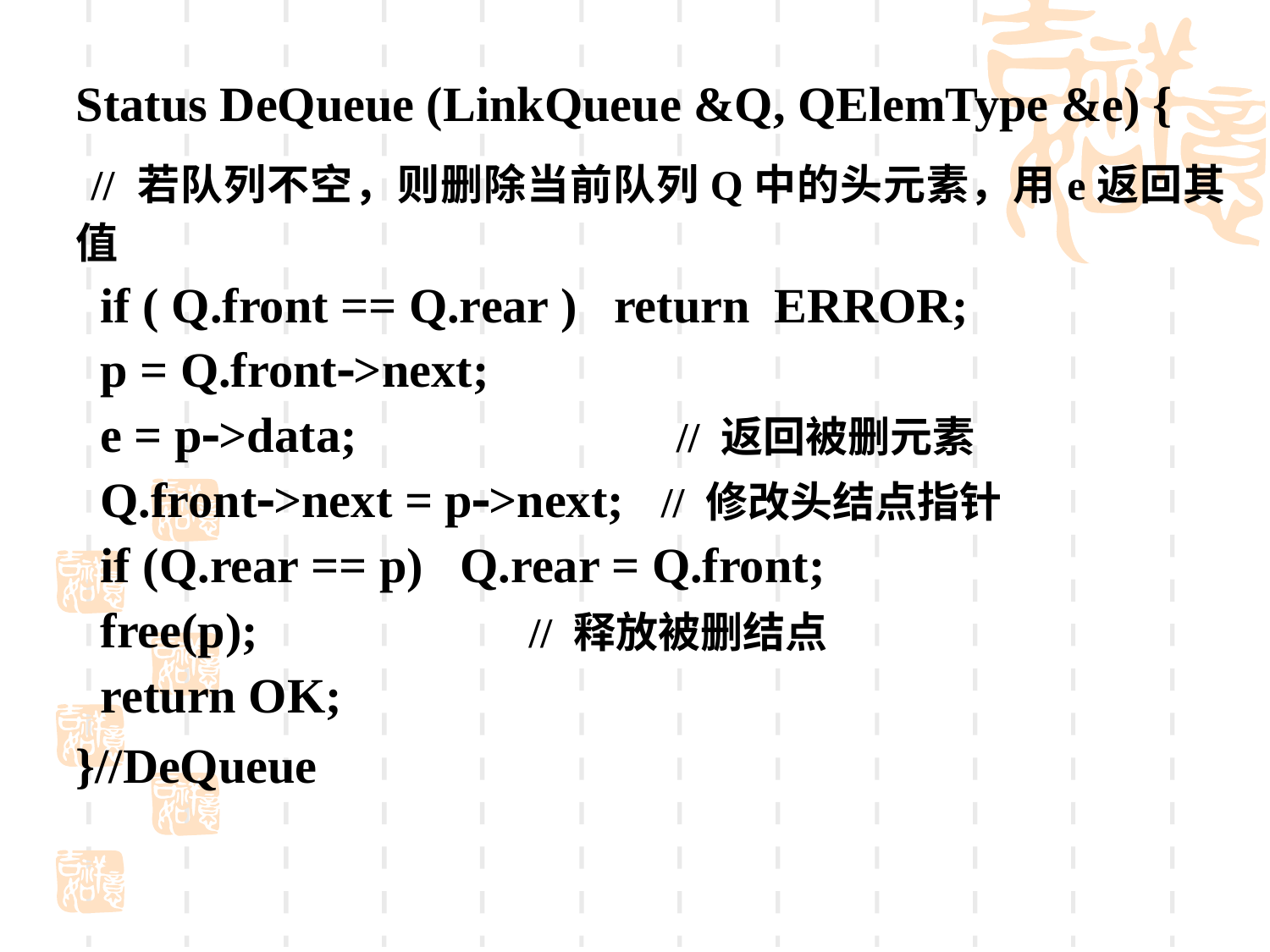

Status DeQueue (LinkQueue &Q, QElemType &e) {
 // 若队列不空，则删除当前队列Q中的头元素，用e返回其值
  if ( Q.front == Q.rear )   return  ERROR;
  p = Q.front−>next;
  e = p−>data;                          // 返回被删元素
  Q.front−>next = p−>next;   // 修改头结点指针
  if (Q.rear == p)   Q.rear = Q.front;
  free(p);                      // 释放被删结点
  return OK;
}//DeQueue